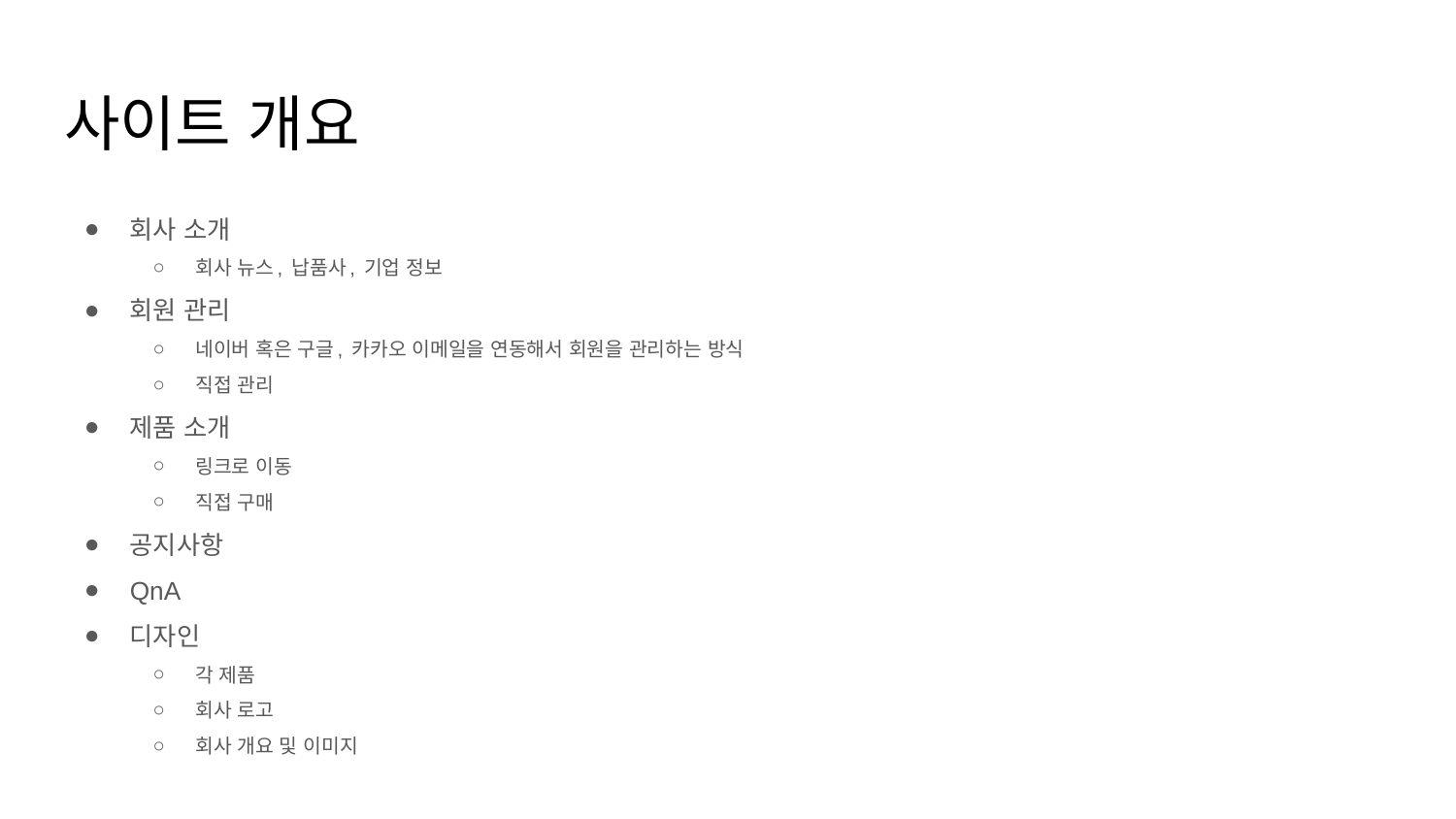

# 사이트 개요
회사 소개
회사 뉴스, 납품사, 기업 정보
회원 관리
네이버 혹은 구글, 카카오 이메일을 연동해서 회원을 관리하는 방식
직접 관리
제품 소개
링크로 이동
직접 구매
공지사항
QnA
디자인
각 제품
회사 로고
회사 개요 및 이미지